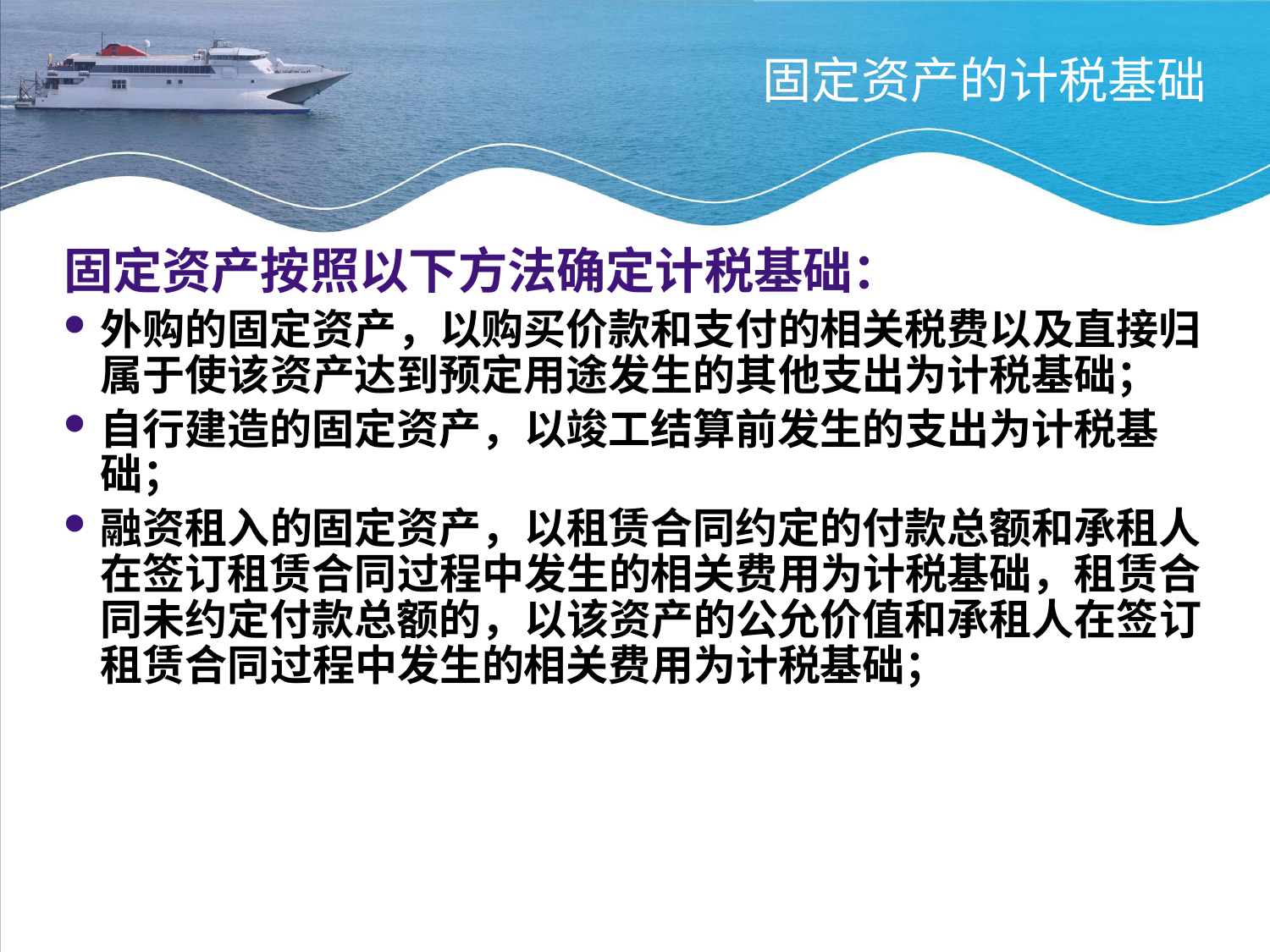

# 固定资产的计税基础
固定资产按照以下方法确定计税基础：
外购的固定资产，以购买价款和支付的相关税费以及直接归属于使该资产达到预定用途发生的其他支出为计税基础；
自行建造的固定资产，以竣工结算前发生的支出为计税基础；
融资租入的固定资产，以租赁合同约定的付款总额和承租人在签订租赁合同过程中发生的相关费用为计税基础，租赁合同未约定付款总额的，以该资产的公允价值和承租人在签订租赁合同过程中发生的相关费用为计税基础；